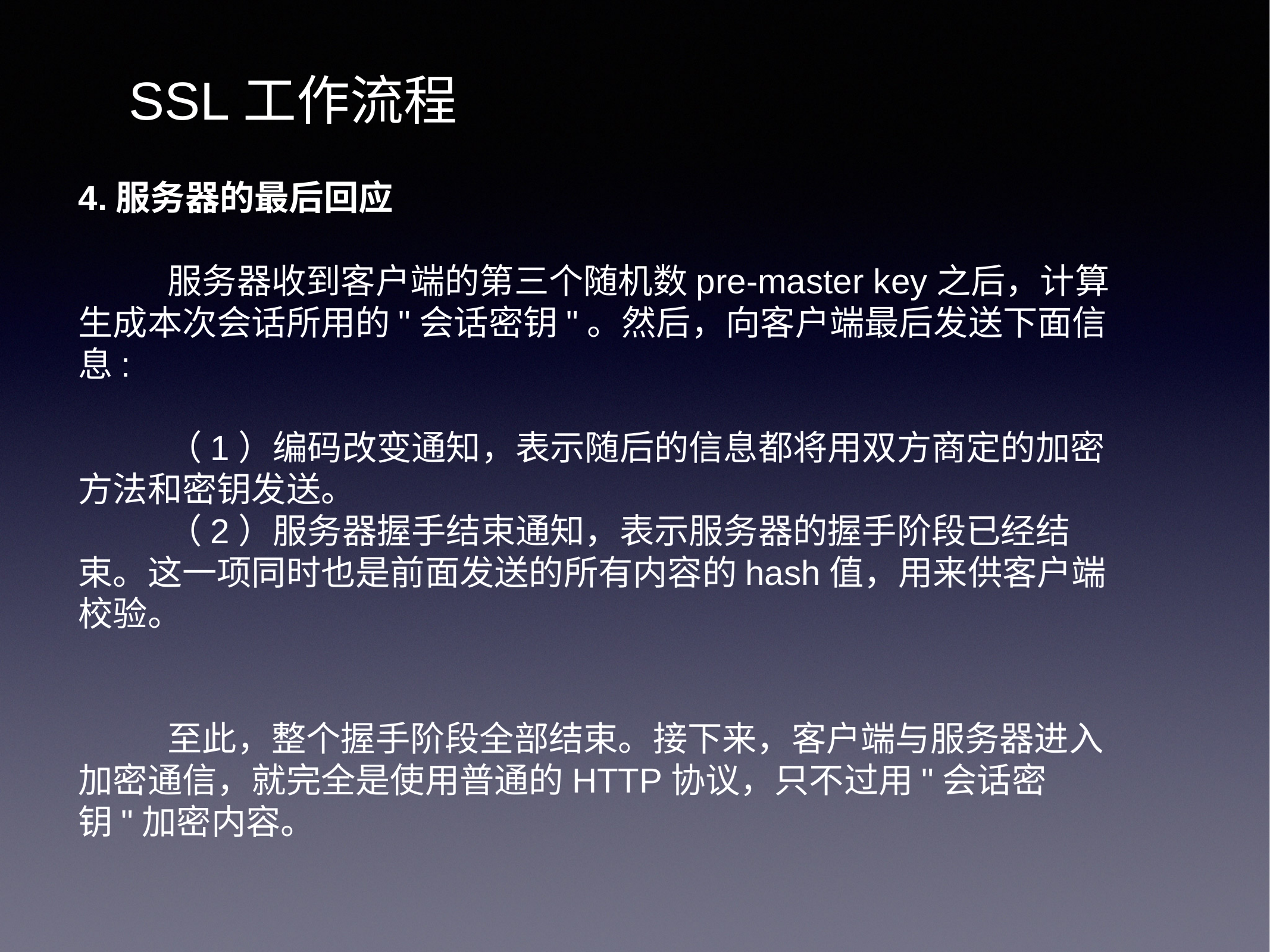

# SSL工作流程
4.服务器的最后回应

	服务器收到客户端的第三个随机数pre-master key之后，计算生成本次会话所用的"会话密钥"。然后，向客户端最后发送下面信息:

	（1）编码改变通知，表示随后的信息都将用双方商定的加密方法和密钥发送。
	（2）服务器握手结束通知，表示服务器的握手阶段已经结束。这一项同时也是前面发送的所有内容的hash值，用来供客户端校验。

	至此，整个握手阶段全部结束。接下来，客户端与服务器进入加密通信，就完全是使用普通的HTTP协议，只不过用"会话密钥"加密内容。